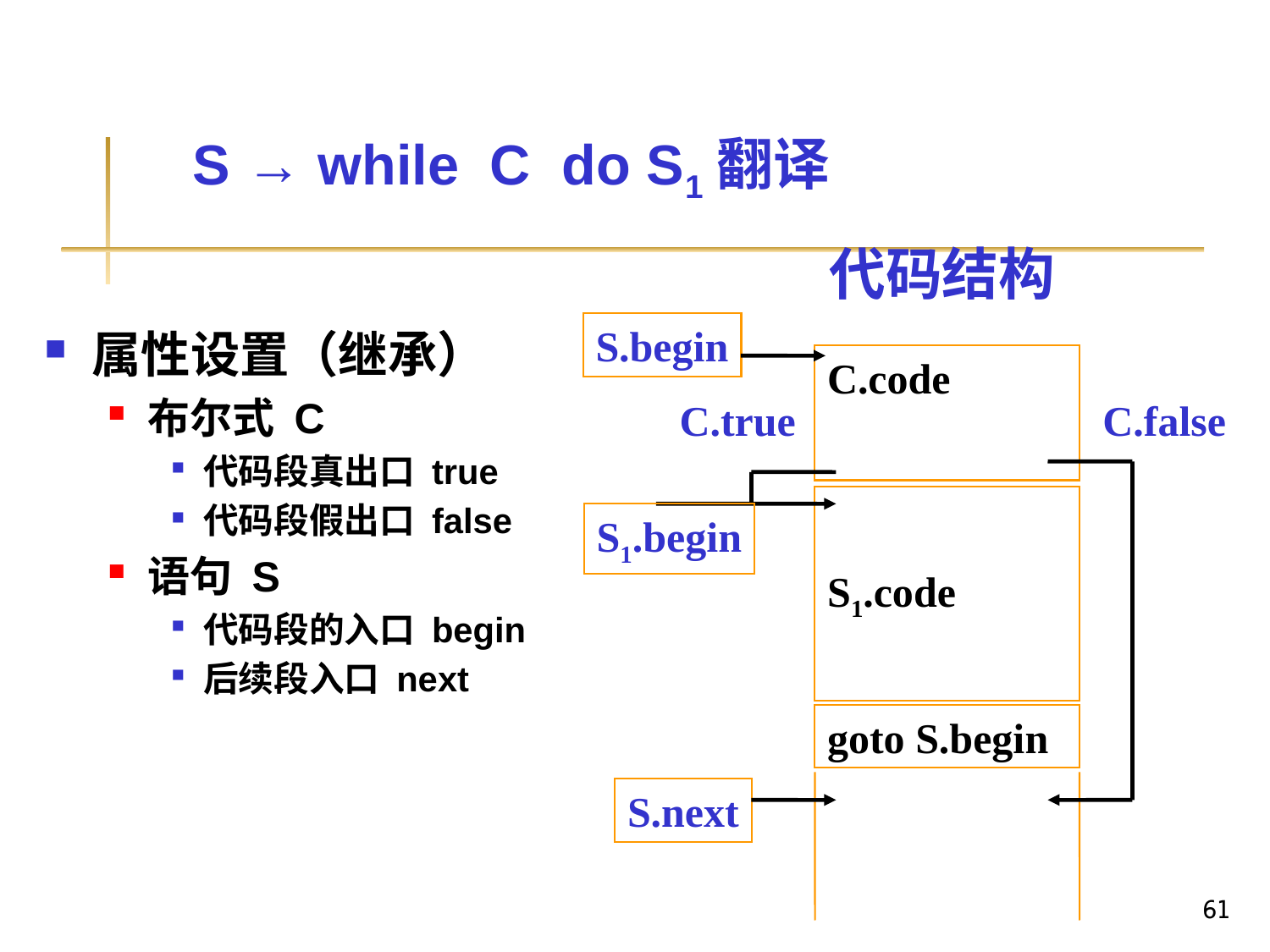

# S → while  C  do S1翻译
代码结构
S.begin

属性设置（继承）
布尔式 C
代码段真出口 true
代码段假出口 false
语句 S
代码段的入口 begin
后续段入口 next
C.code

S1.code

goto S.begin

C.true

S1.begin
C.false

S.next

61